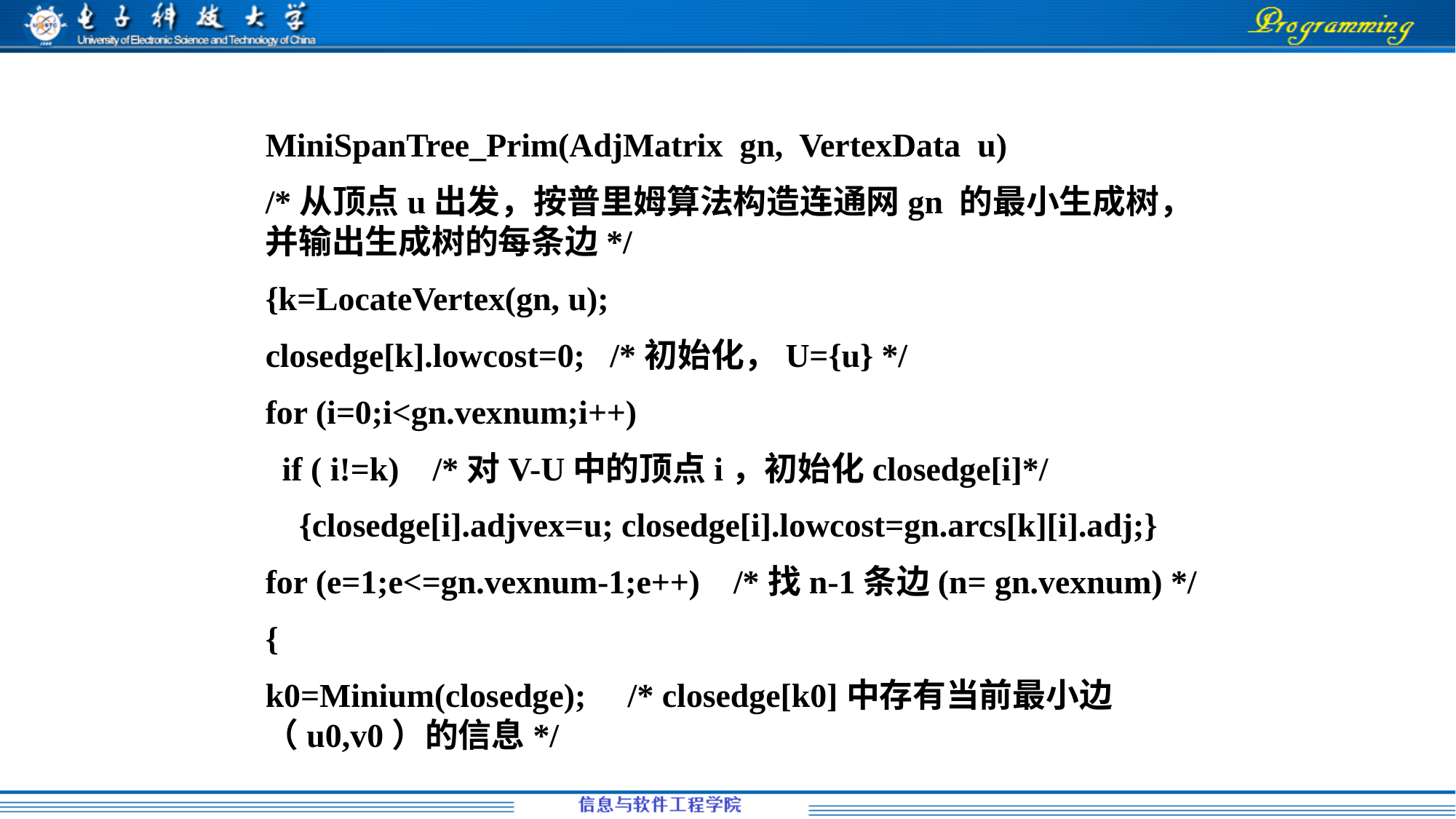

MiniSpanTree_Prim(AdjMatrix  gn,  VertexData  u)
/*从顶点u出发，按普里姆算法构造连通网gn 的最小生成树，并输出生成树的每条边*/
{k=LocateVertex(gn, u);
closedge[k].lowcost=0;   /*初始化，U={u} */
for (i=0;i<gn.vexnum;i++)
  if ( i!=k)    /*对V-U中的顶点i，初始化closedge[i]*/
    {closedge[i].adjvex=u; closedge[i].lowcost=gn.arcs[k][i].adj;}
for (e=1;e<=gn.vexnum-1;e++)    /*找n-1条边(n= gn.vexnum) */
{
k0=Minium(closedge);     /* closedge[k0]中存有当前最小边（u0,v0）的信息*/